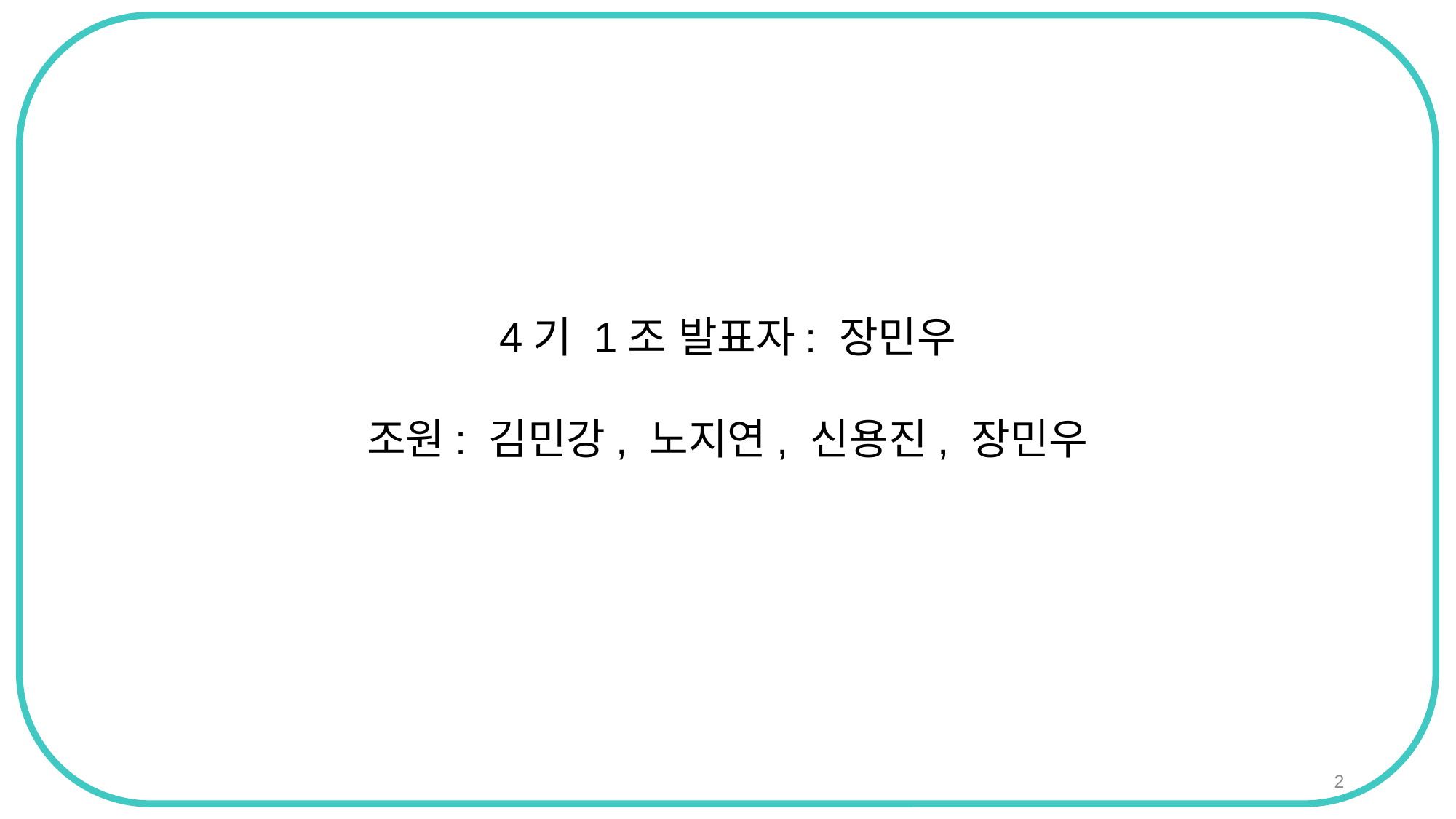

4기 1조 발표자: 장민우

조원: 김민강, 노지연, 신용진, 장민우
2